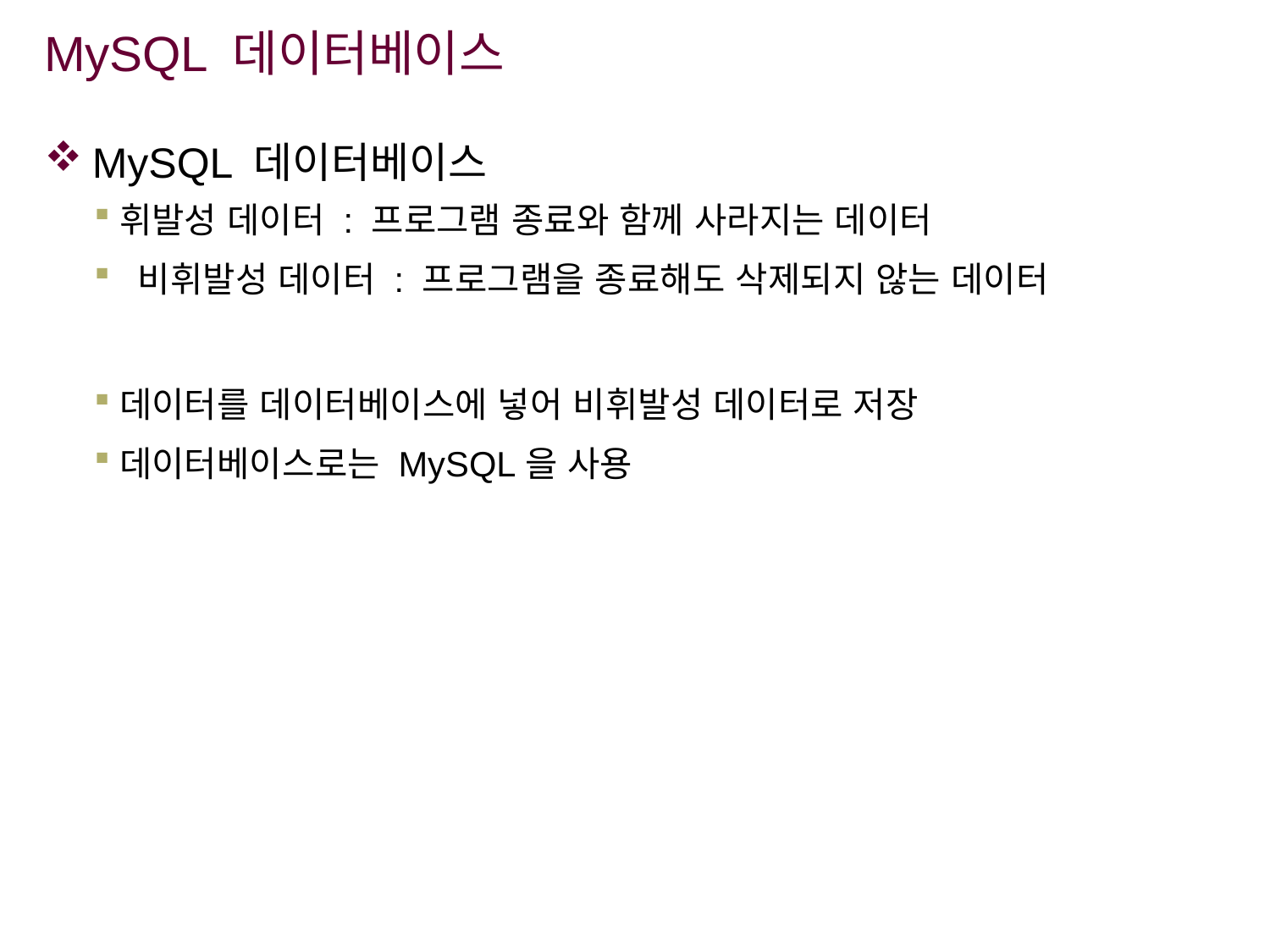

# MySQL 데이터베이스
MySQL 데이터베이스
휘발성 데이터 : 프로그램 종료와 함께 사라지는 데이터
 비휘발성 데이터 : 프로그램을 종료해도 삭제되지 않는 데이터

데이터를 데이터베이스에 넣어 비휘발성 데이터로 저장
데이터베이스로는 MySQL을 사용